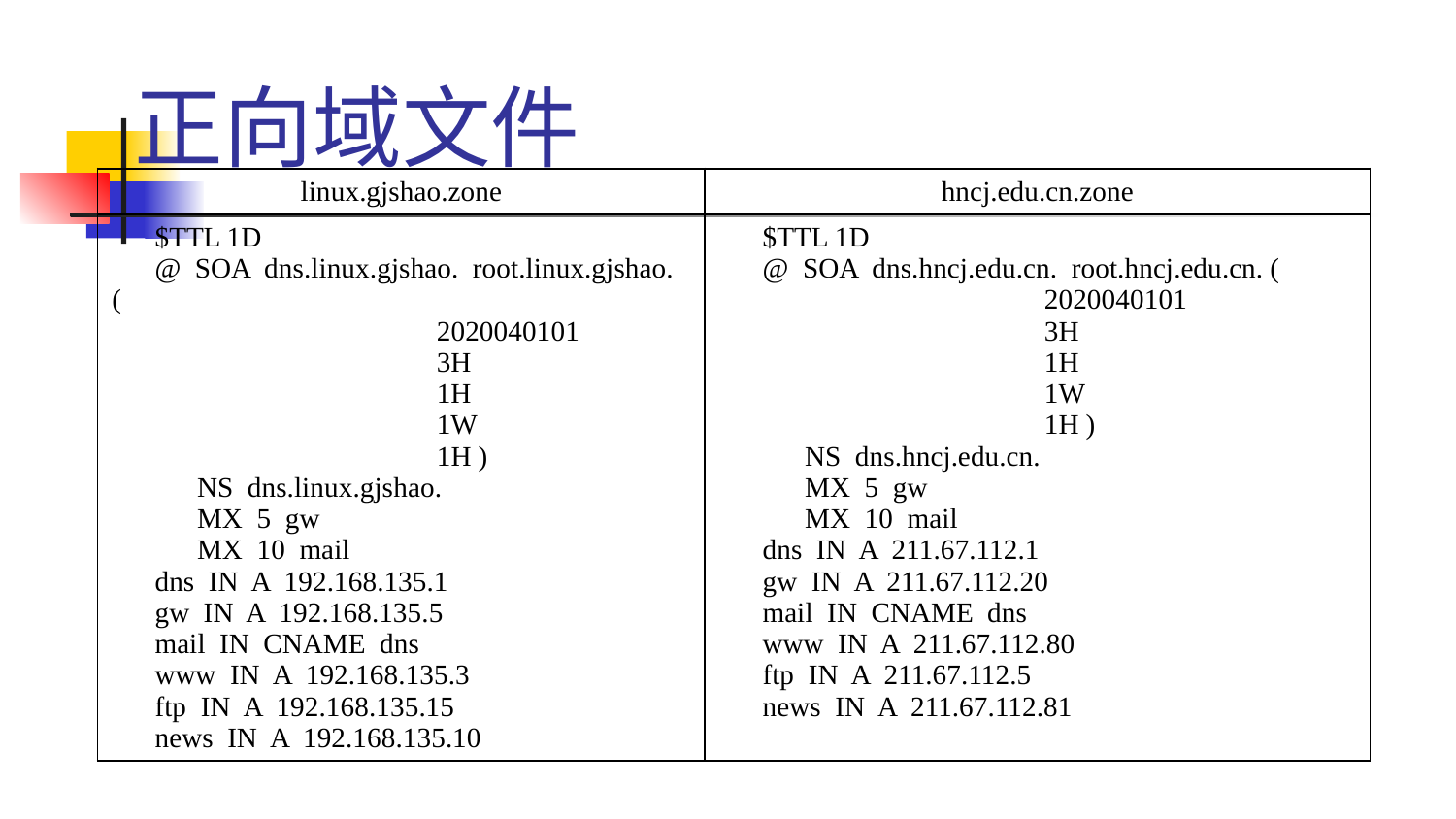

# 正向域文件
| linux.gjshao.zone | hncj.edu.cn.zone |
| --- | --- |
| $TTL 1D @ SOA dns.linux.gjshao. root.linux.gjshao. ( 2020040101 3H 1H 1W 1H ) NS dns.linux.gjshao. MX 5 gw MX 10 mail dns IN A 192.168.135.1 gw IN A 192.168.135.5 mail IN CNAME dns www IN A 192.168.135.3 ftp IN A 192.168.135.15 news IN A 192.168.135.10 | $TTL 1D @ SOA dns.hncj.edu.cn. root.hncj.edu.cn. ( 2020040101 3H 1H 1W 1H ) NS dns.hncj.edu.cn. MX 5 gw MX 10 mail dns IN A 211.67.112.1 gw IN A 211.67.112.20 mail IN CNAME dns www IN A 211.67.112.80 ftp IN A 211.67.112.5 news IN A 211.67.112.81 |